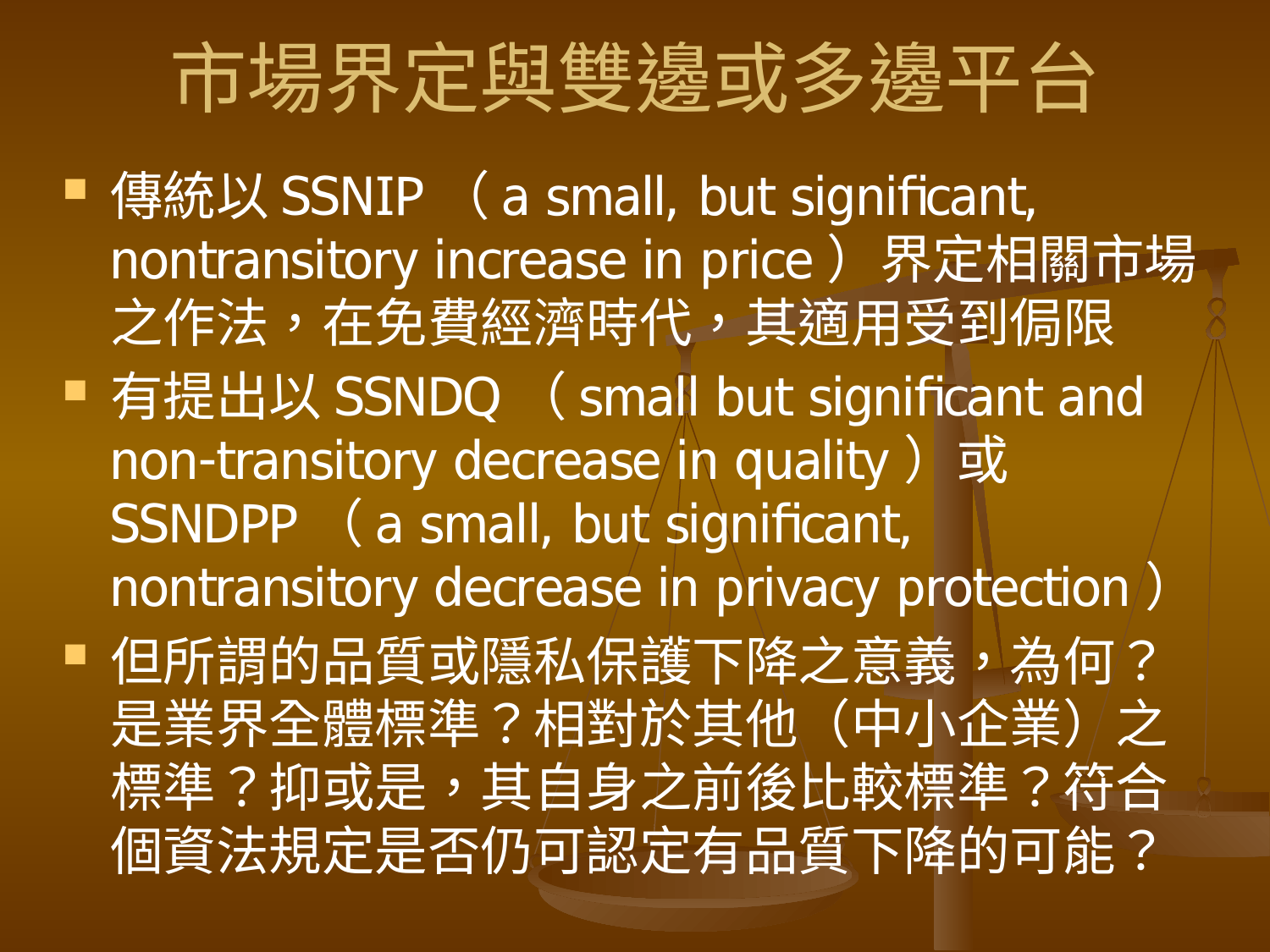

# 市場界定與雙邊或多邊平台
傳統以SSNIP（a small, but significant, nontransitory increase in price）界定相關市場之作法，在免費經濟時代，其適用受到侷限
有提出以SSNDQ（small but significant and non-transitory decrease in quality）或SSNDPP（a small, but significant, nontransitory decrease in privacy protection）
但所謂的品質或隱私保護下降之意義，為何？是業界全體標準？相對於其他（中小企業）之標準？抑或是，其自身之前後比較標準？符合個資法規定是否仍可認定有品質下降的可能？